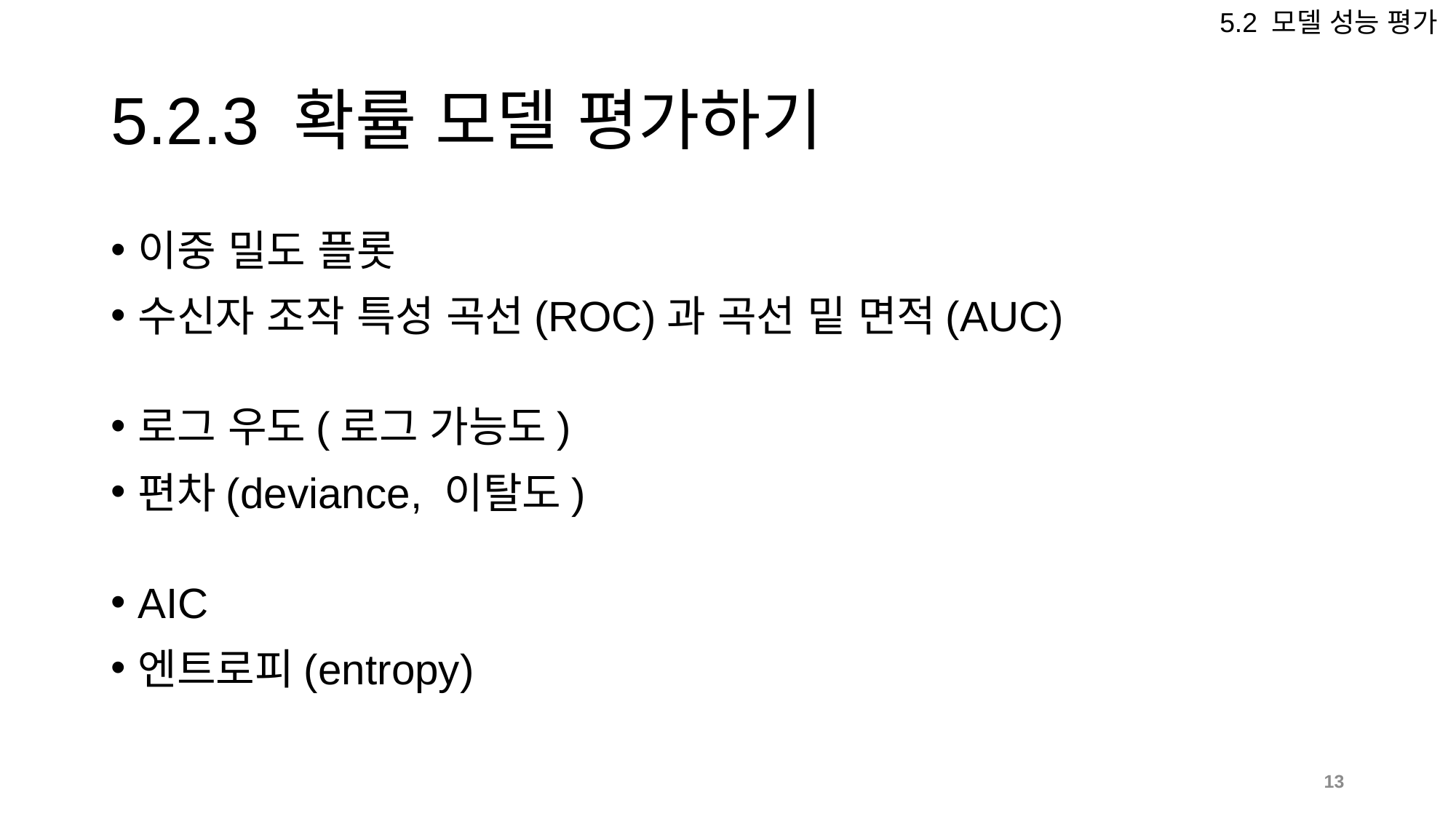

5.2 모델 성능 평가
# 5.2.3 확률 모델 평가하기
이중 밀도 플롯
수신자 조작 특성 곡선(ROC)과 곡선 밑 면적(AUC)

로그 우도(로그 가능도)
편차(deviance, 이탈도)

AIC
엔트로피(entropy)
13